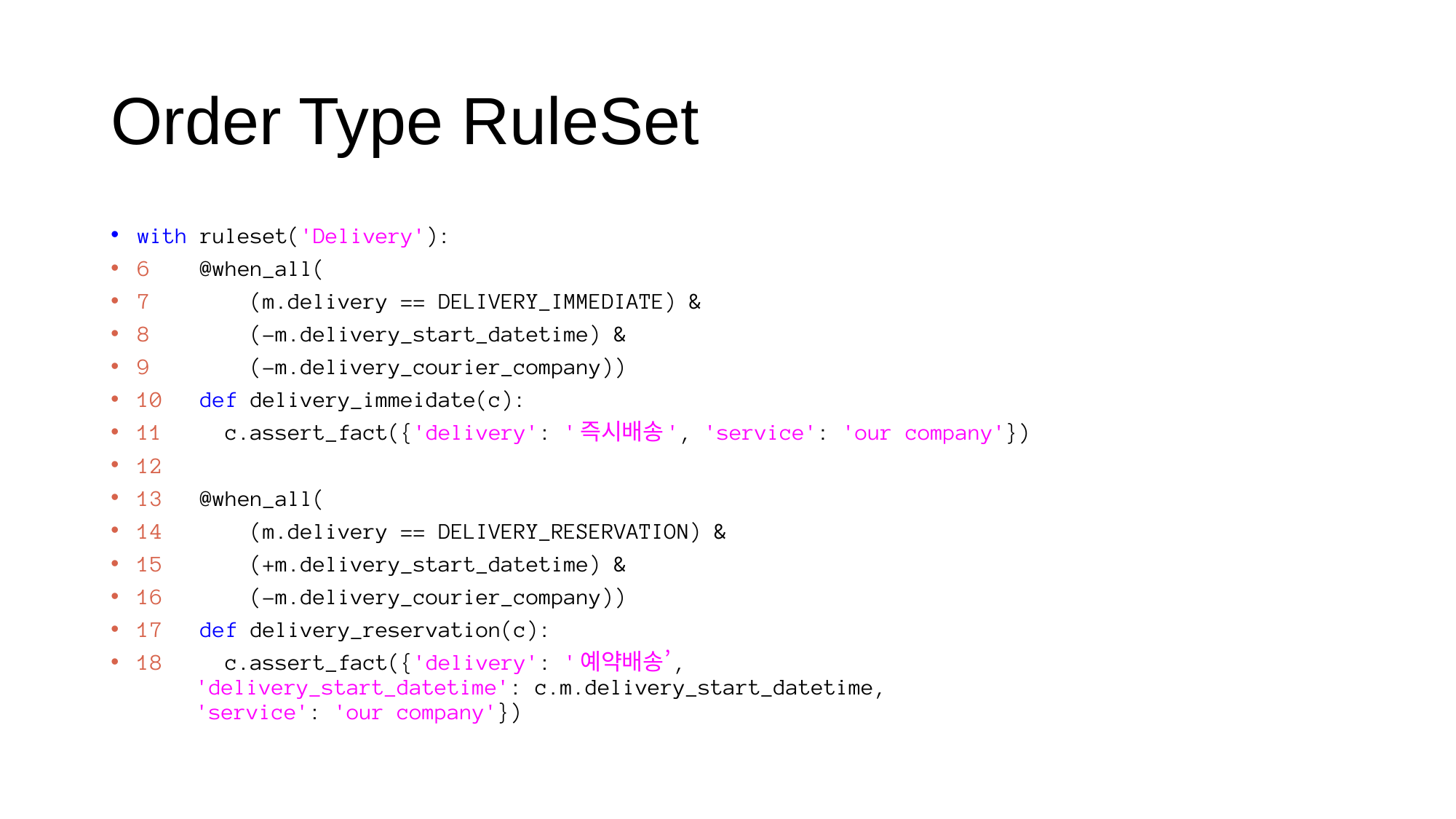

# Order Type RuleSet
with ruleset('Delivery'):
6    @when_all(
7        (m.delivery == DELIVERY_IMMEDIATE) &
8        (-m.delivery_start_datetime) &
9        (-m.delivery_courier_company))
10   def delivery_immeidate(c):
11     c.assert_fact({'delivery': '즉시배송', 'service': 'our company'})
12
13   @when_all(
14       (m.delivery == DELIVERY_RESERVATION) &
15       (+m.delivery_start_datetime) &
16       (-m.delivery_courier_company))
17   def delivery_reservation(c):
18     c.assert_fact({'delivery': '예약배송’,
		'delivery_start_datetime': c.m.delivery_start_datetime,
		'service': 'our company'})